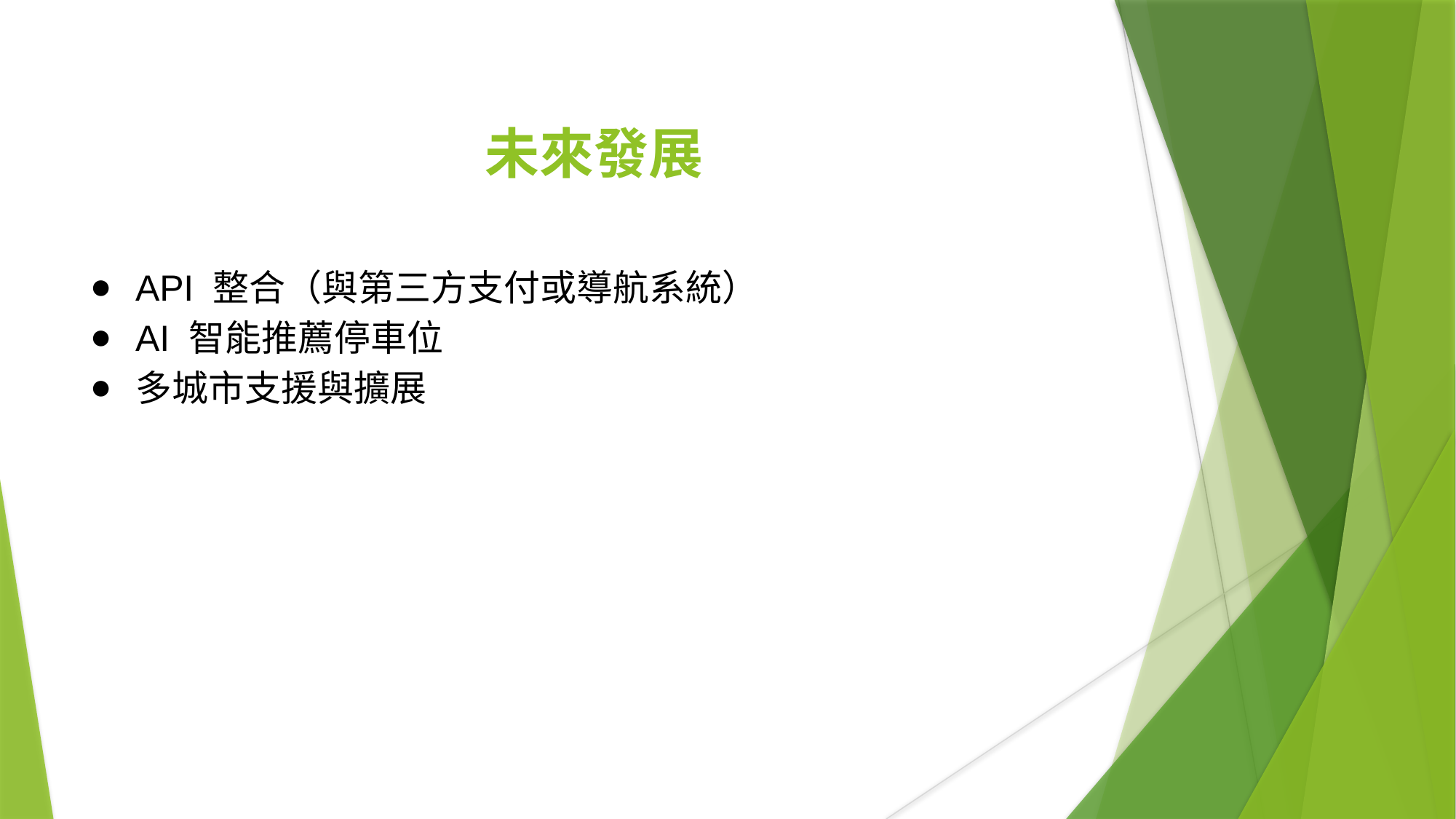

# 未來發展
API 整合（與第三方支付或導航系統）
AI 智能推薦停車位
多城市支援與擴展